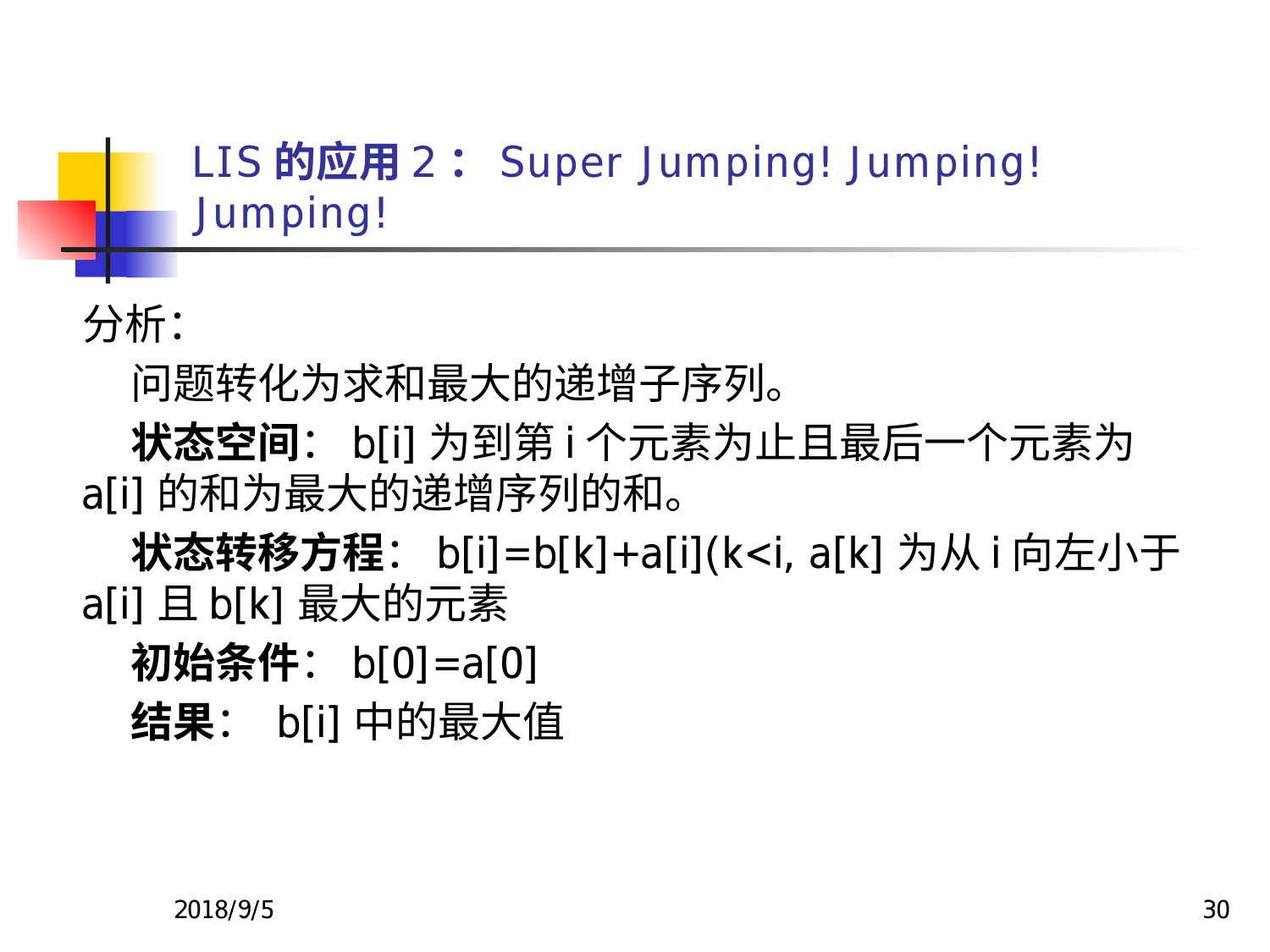

# LIS的应用2：Super Jumping! Jumping! Jumping!
分析：
    问题转化为求和最大的递增子序列。
    状态空间：b[i]为到第i个元素为止且最后一个元素为a[i]的和为最大的递增序列的和。
    状态转移方程：b[i]=b[k]+a[i](k<i, a[k]为从i向左小于a[i]且b[k]最大的元素
    初始条件：b[0]=a[0]
    结果： b[i]中的最大值

2018/9/5
30